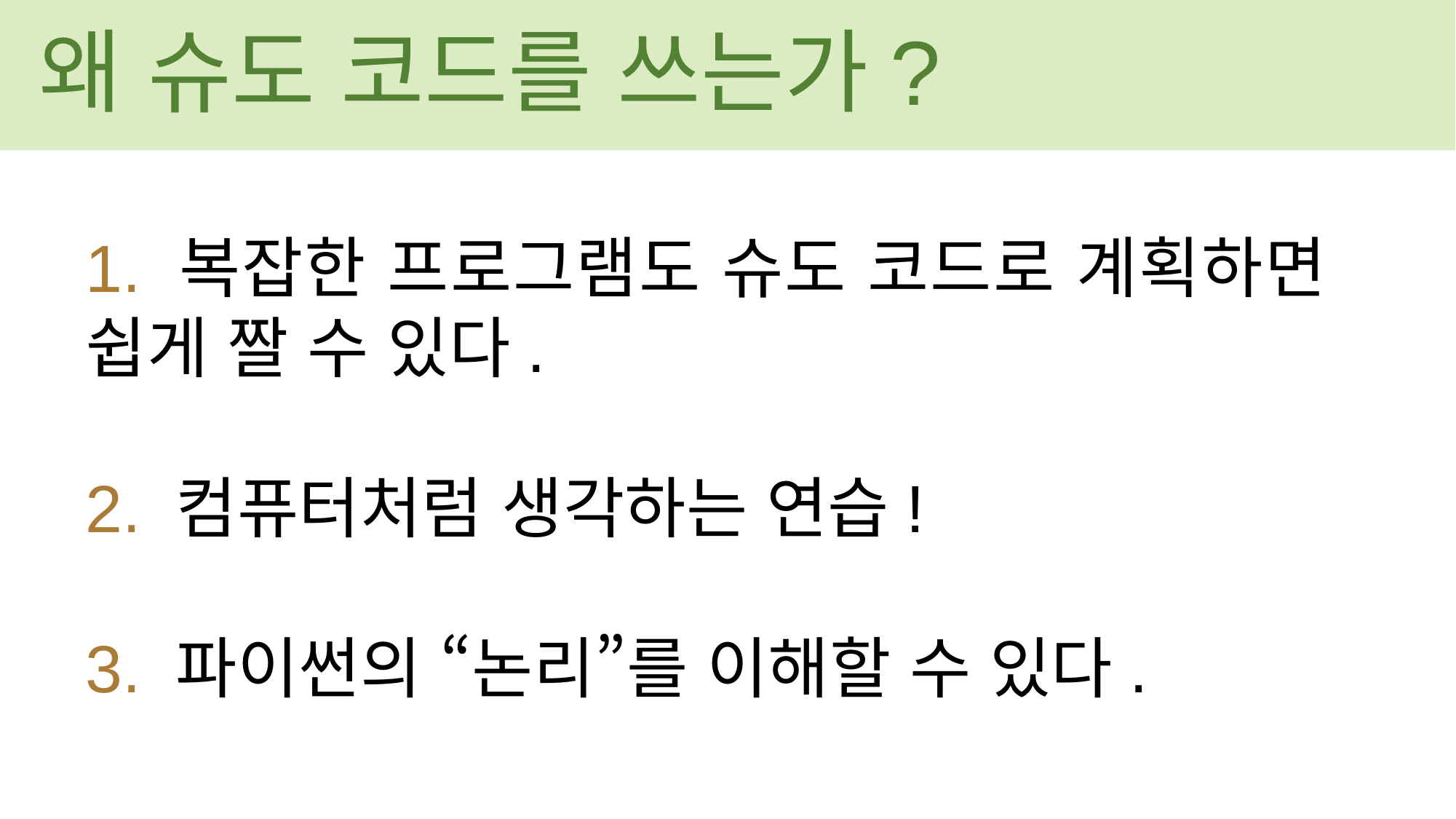

왜 슈도 코드를 쓰는가?
1. 복잡한 프로그램도 슈도 코드로 계획하면 쉽게 짤 수 있다.

2. 컴퓨터처럼 생각하는 연습!

3. 파이썬의 “논리”를 이해할 수 있다.